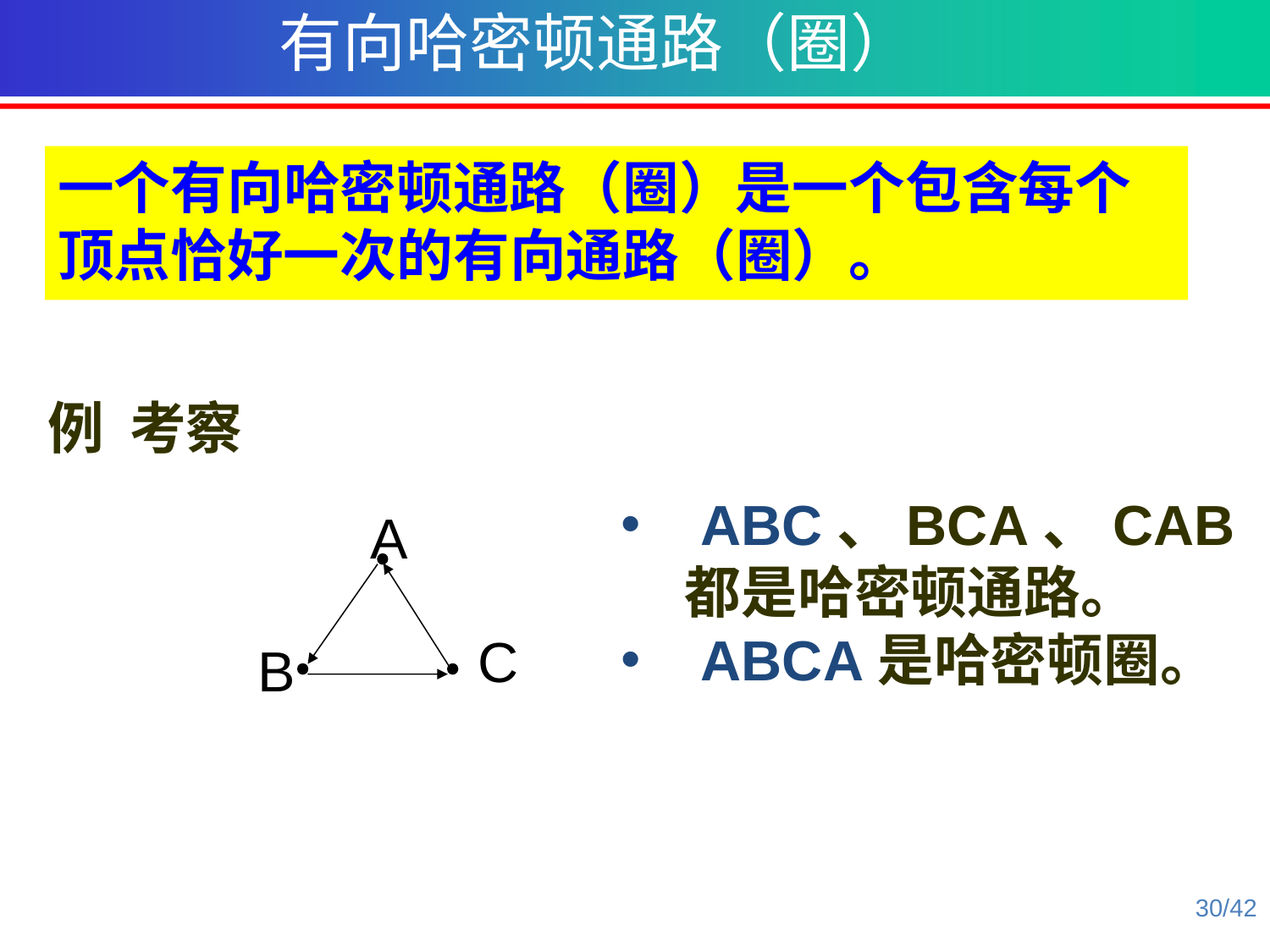

有向哈密顿通路（圈）
一个有向哈密顿通路（圈）是一个包含每个顶点恰好一次的有向通路（圈）。
例  考察
 ABC、BCA、CAB都是哈密顿通路。
 ABCA是哈密顿圈。
A

C
B

30/42